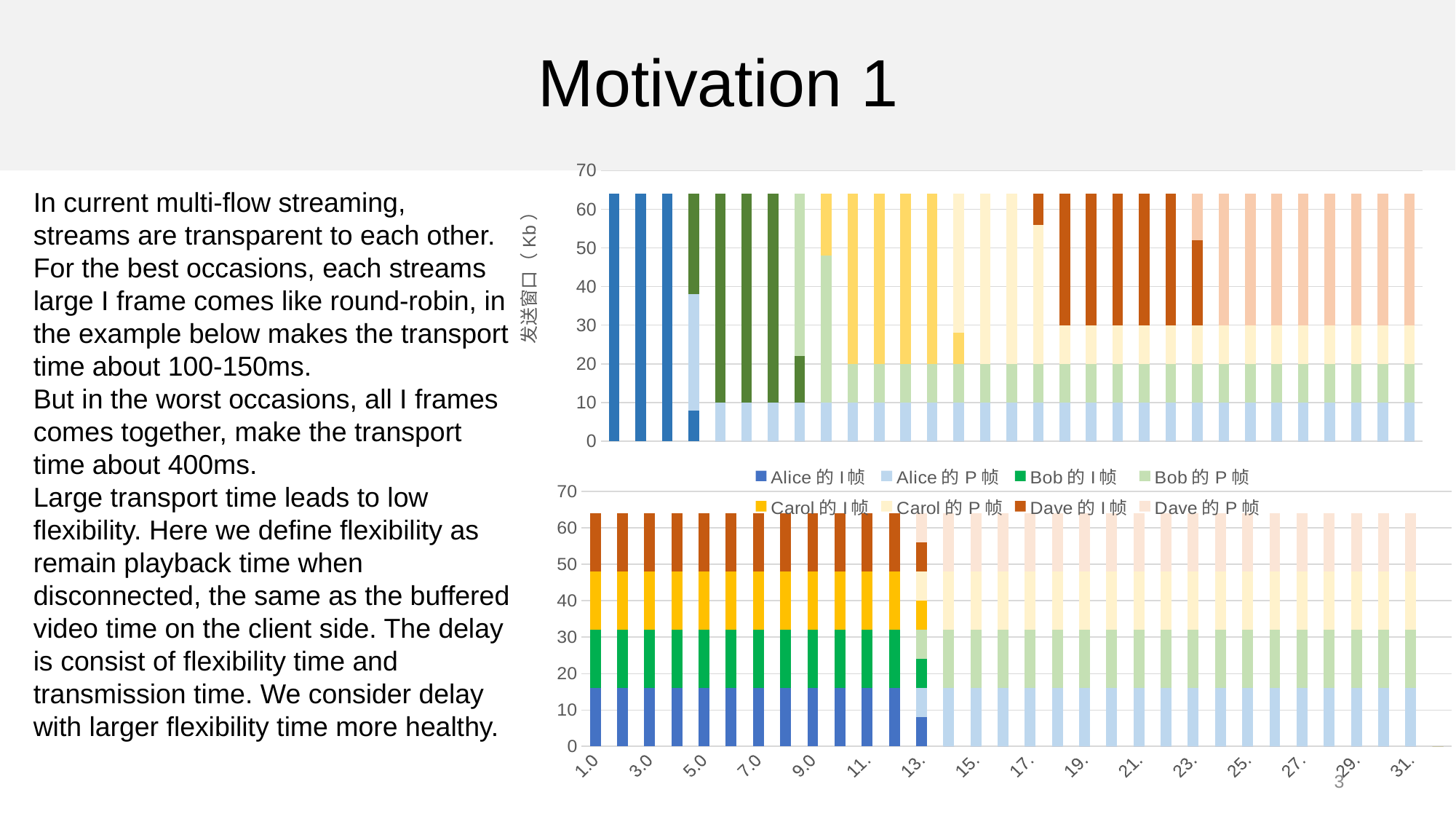

Motivation 1

### Chart

| Category | Alice的I帧 | Alice的P帧 | Bob的I帧 | Bob的P帧 | Carol的I帧 | Carol的P帧 | Dave的I帧 | Dave的P帧 |
|---|---|---|---|---|---|---|---|---|
| 1.0/31 | 64.0 | 0.0 | 0.0 | 0.0 | 0.0 | 0.0 | 0.0 | 0.0 |
| 2.0/31 | 64.0 | 0.0 | 0.0 | 0.0 | 0.0 | 0.0 | 0.0 | 0.0 |
| 3.0/31 | 64.0 | 0.0 | 0.0 | 0.0 | 0.0 | 0.0 | 0.0 | 0.0 |
| 4.0/31 | 8.0 | 30.0 | 26.0 | 0.0 | 0.0 | 0.0 | 0.0 | 0.0 |
| 5.0/31 | 0.0 | 10.0 | 54.0 | 0.0 | 0.0 | 0.0 | 0.0 | 0.0 |
| 6.0/31 | 0.0 | 10.0 | 54.0 | 0.0 | 0.0 | 0.0 | 0.0 | 0.0 |
| 7.0/31 | 0.0 | 10.0 | 54.0 | 0.0 | 0.0 | 0.0 | 0.0 | 0.0 |
| 8.0/31 | 0.0 | 10.0 | 12.0 | 42.0 | 0.0 | 0.0 | 0.0 | 0.0 |
| 9.0/31 | 0.0 | 10.0 | 0.0 | 38.0 | 16.0 | 0.0 | 0.0 | 0.0 |
| 10.0/31 | 0.0 | 10.0 | 0.0 | 10.0 | 44.0 | 0.0 | 0.0 | 0.0 |
| 11.0/31 | 0.0 | 10.0 | 0.0 | 10.0 | 44.0 | 0.0 | 0.0 | 0.0 |
| 12.0/31 | 0.0 | 10.0 | 0.0 | 10.0 | 44.0 | 0.0 | 0.0 | 0.0 |
| 13.0/31 | 0.0 | 10.0 | 0.0 | 10.0 | 44.0 | 0.0 | 0.0 | 0.0 |
| 14.0/31 | 0.0 | 10.0 | 0.0 | 10.0 | 8.0 | 36.0 | 0.0 | 0.0 |
| 15.0/31 | 0.0 | 10.0 | 0.0 | 10.0 | 0.0 | 44.0 | 0.0 | 0.0 |
| 16.0/31 | 0.0 | 10.0 | 0.0 | 10.0 | 0.0 | 44.0 | 0.0 | 0.0 |
| 17.0/31 | 0.0 | 10.0 | 0.0 | 10.0 | 0.0 | 36.0 | 8.0 | 0.0 |
| 18.0/31 | 0.0 | 10.0 | 0.0 | 10.0 | 0.0 | 10.0 | 34.0 | 0.0 |
| 19.0/31 | 0.0 | 10.0 | 0.0 | 10.0 | 0.0 | 10.0 | 34.0 | 0.0 |
| 20.0/31 | 0.0 | 10.0 | 0.0 | 10.0 | 0.0 | 10.0 | 34.0 | 0.0 |
| 21.0/31 | 0.0 | 10.0 | 0.0 | 10.0 | 0.0 | 10.0 | 34.0 | 0.0 |
| 22.0/31 | 0.0 | 10.0 | 0.0 | 10.0 | 0.0 | 10.0 | 34.0 | 0.0 |
| 23.0/31 | 0.0 | 10.0 | 0.0 | 10.0 | 0.0 | 10.0 | 22.0 | 12.0 |
| 24.0/31 | 0.0 | 10.0 | 0.0 | 10.0 | 0.0 | 10.0 | 0.0 | 34.0 |
| 25.0/31 | 0.0 | 10.0 | 0.0 | 10.0 | 0.0 | 10.0 | 0.0 | 34.0 |
| 26.0/31 | 0.0 | 10.0 | 0.0 | 10.0 | 0.0 | 10.0 | 0.0 | 34.0 |
| 27.0/31 | 0.0 | 10.0 | 0.0 | 10.0 | 0.0 | 10.0 | 0.0 | 34.0 |
| 28.0/31 | 0.0 | 10.0 | 0.0 | 10.0 | 0.0 | 10.0 | 0.0 | 34.0 |
| 29.0/31 | 0.0 | 10.0 | 0.0 | 10.0 | 0.0 | 10.0 | 0.0 | 34.0 |
| 30.0/31 | 0.0 | 10.0 | 0.0 | 10.0 | 0.0 | 10.0 | 0.0 | 34.0 |
| 31.0/31 | 0.0 | 10.0 | 0.0 | 10.0 | 0.0 | 10.0 | 0.0 | 34.0 |

In current multi-flow streaming, streams are transparent to each other. For the best occasions, each streams large I frame comes like round-robin, in the example below makes the transport time about 100-150ms.
But in the worst occasions, all I frames comes together, make the transport time about 400ms.
Large transport time leads to low flexibility. Here we define flexibility as remain playback time when disconnected, the same as the buffered video time on the client side. The delay is consist of flexibility time and transmission time. We consider delay with larger flexibility time more healthy.

### Chart

| Category | Alice的I帧 | Alice的P帧 | Bob的I帧 | Bob的P帧 | Carol的I帧 | Carol的P帧 | Dave的I帧 | Dave的P帧 |
|---|---|---|---|---|---|---|---|---|
| 1.0/31 | 16.0 | 0.0 | 16.0 | 0.0 | 16.0 | 0.0 | 16.0 | 0.0 |
| 2.0/31 | 16.0 | 0.0 | 16.0 | 0.0 | 16.0 | 0.0 | 16.0 | 0.0 |
| 3.0/31 | 16.0 | 0.0 | 16.0 | 0.0 | 16.0 | 0.0 | 16.0 | 0.0 |
| 4.0/31 | 16.0 | 0.0 | 16.0 | 0.0 | 16.0 | 0.0 | 16.0 | 0.0 |
| 5.0/31 | 16.0 | 0.0 | 16.0 | 0.0 | 16.0 | 0.0 | 16.0 | 0.0 |
| 6.0/31 | 16.0 | 0.0 | 16.0 | 0.0 | 16.0 | 0.0 | 16.0 | 0.0 |
| 7.0/31 | 16.0 | 0.0 | 16.0 | 0.0 | 16.0 | 0.0 | 16.0 | 0.0 |
| 8.0/31 | 16.0 | 0.0 | 16.0 | 0.0 | 16.0 | 0.0 | 16.0 | 0.0 |
| 9.0/31 | 16.0 | 0.0 | 16.0 | 0.0 | 16.0 | 0.0 | 16.0 | 0.0 |
| 10.0/31 | 16.0 | 0.0 | 16.0 | 0.0 | 16.0 | 0.0 | 16.0 | 0.0 |
| 11.0/31 | 16.0 | 0.0 | 16.0 | 0.0 | 16.0 | 0.0 | 16.0 | 0.0 |
| 12.0/31 | 16.0 | 0.0 | 16.0 | 0.0 | 16.0 | 0.0 | 16.0 | 0.0 |
| 13.0/31 | 8.0 | 8.0 | 8.0 | 8.0 | 8.0 | 8.0 | 8.0 | 8.0 |
| 14.0/31 | 0.0 | 16.0 | 0.0 | 16.0 | 0.0 | 16.0 | 0.0 | 16.0 |
| 15.0/31 | 0.0 | 16.0 | 0.0 | 16.0 | 0.0 | 16.0 | 0.0 | 16.0 |
| 16.0/31 | 0.0 | 16.0 | 0.0 | 16.0 | 0.0 | 16.0 | 0.0 | 16.0 |
| 17.0/31 | 0.0 | 16.0 | 0.0 | 16.0 | 0.0 | 16.0 | 0.0 | 16.0 |
| 18.0/31 | 0.0 | 16.0 | 0.0 | 16.0 | 0.0 | 16.0 | 0.0 | 16.0 |
| 19.0/31 | 0.0 | 16.0 | 0.0 | 16.0 | 0.0 | 16.0 | 0.0 | 16.0 |
| 20.0/31 | 0.0 | 16.0 | 0.0 | 16.0 | 0.0 | 16.0 | 0.0 | 16.0 |
| 21.0/31 | 0.0 | 16.0 | 0.0 | 16.0 | 0.0 | 16.0 | 0.0 | 16.0 |
| 22.0/31 | 0.0 | 16.0 | 0.0 | 16.0 | 0.0 | 16.0 | 0.0 | 16.0 |
| 23.0/31 | 0.0 | 16.0 | 0.0 | 16.0 | 0.0 | 16.0 | 0.0 | 16.0 |
| 24.0/31 | 0.0 | 16.0 | 0.0 | 16.0 | 0.0 | 16.0 | 0.0 | 16.0 |
| 25.0/31 | 0.0 | 16.0 | 0.0 | 16.0 | 0.0 | 16.0 | 0.0 | 16.0 |
| 26.0/31 | 0.0 | 16.0 | 0.0 | 16.0 | 0.0 | 16.0 | 0.0 | 16.0 |
| 27.0/31 | 0.0 | 16.0 | 0.0 | 16.0 | 0.0 | 16.0 | 0.0 | 16.0 |
| 28.0/31 | 0.0 | 16.0 | 0.0 | 16.0 | 0.0 | 16.0 | 0.0 | 16.0 |
| 29.0/31 | 0.0 | 16.0 | 0.0 | 16.0 | 0.0 | 16.0 | 0.0 | 16.0 |
| 30.0/31 | 0.0 | 16.0 | 0.0 | 16.0 | 0.0 | 16.0 | 0.0 | 16.0 |
| 31.0/31 | 0.0 | 16.0 | 0.0 | 16.0 | 0.0 | 16.0 | 0.0 | 16.0 |
3